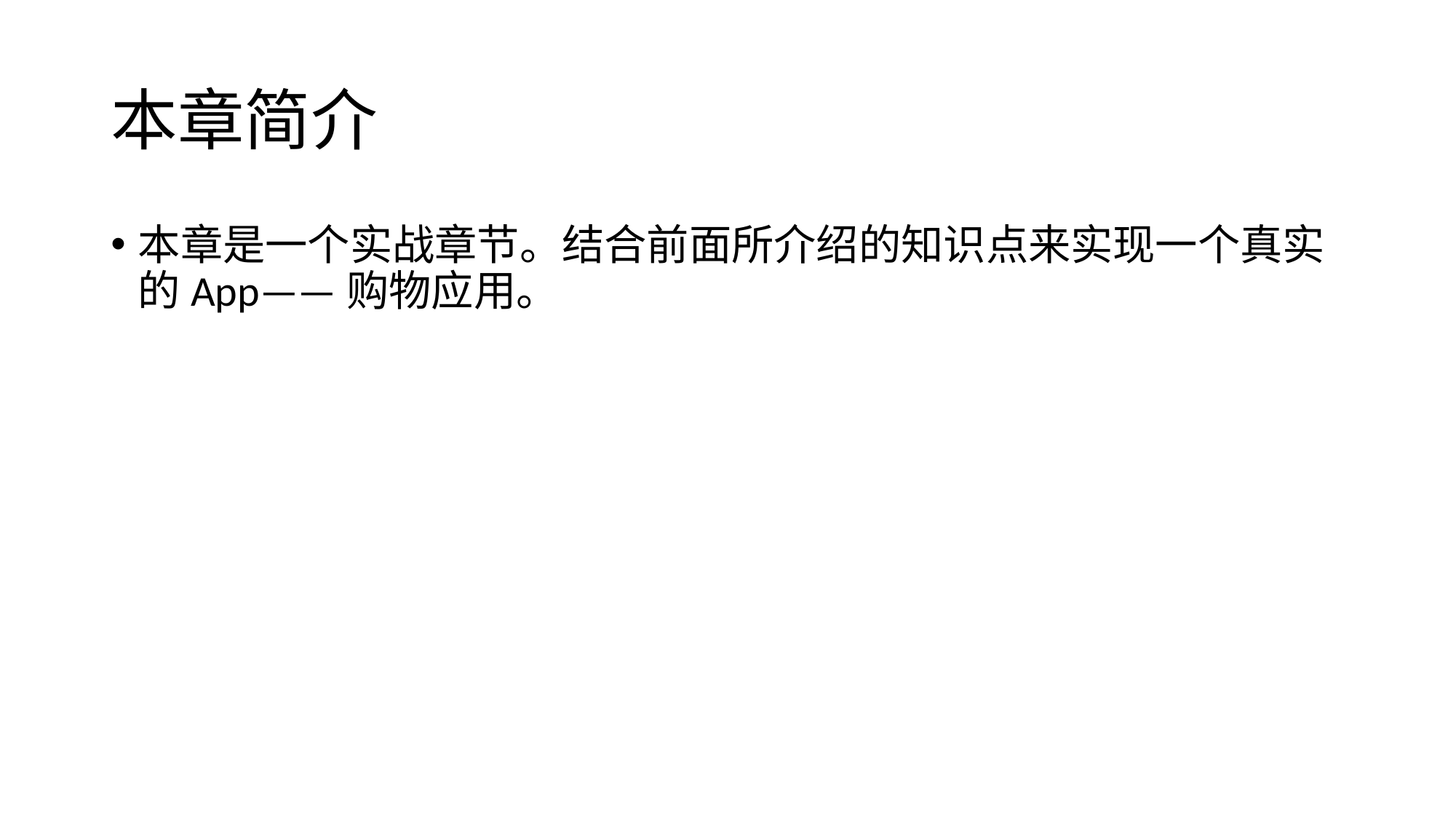

# 本章简介
本章是一个实战章节。结合前面所介绍的知识点来实现一个真实的App——购物应用。